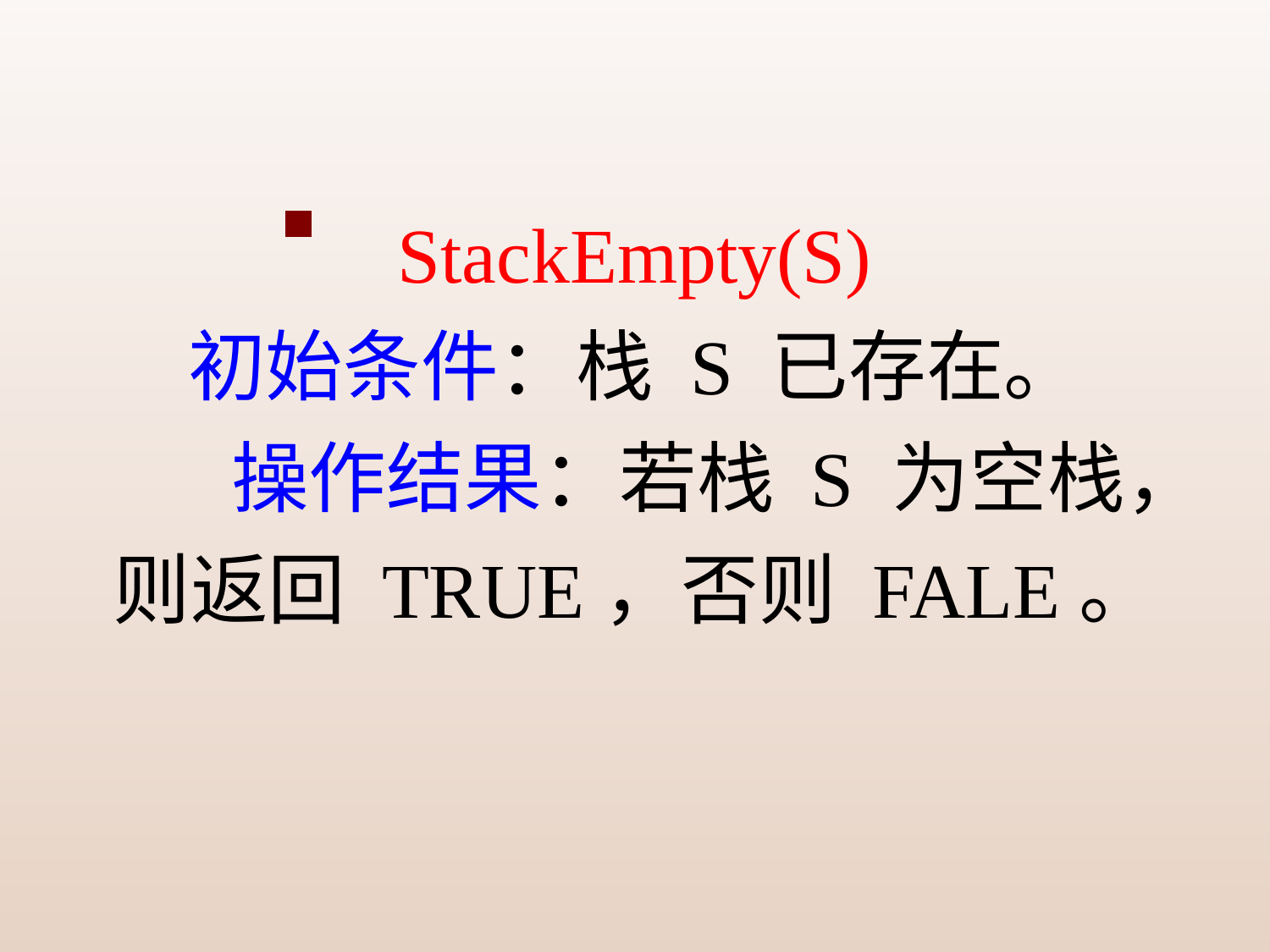

# StackEmpty(S) 初始条件：栈 S 已存在。 操作结果：若栈 S 为空栈，则返回 TRUE，否则 FALE。